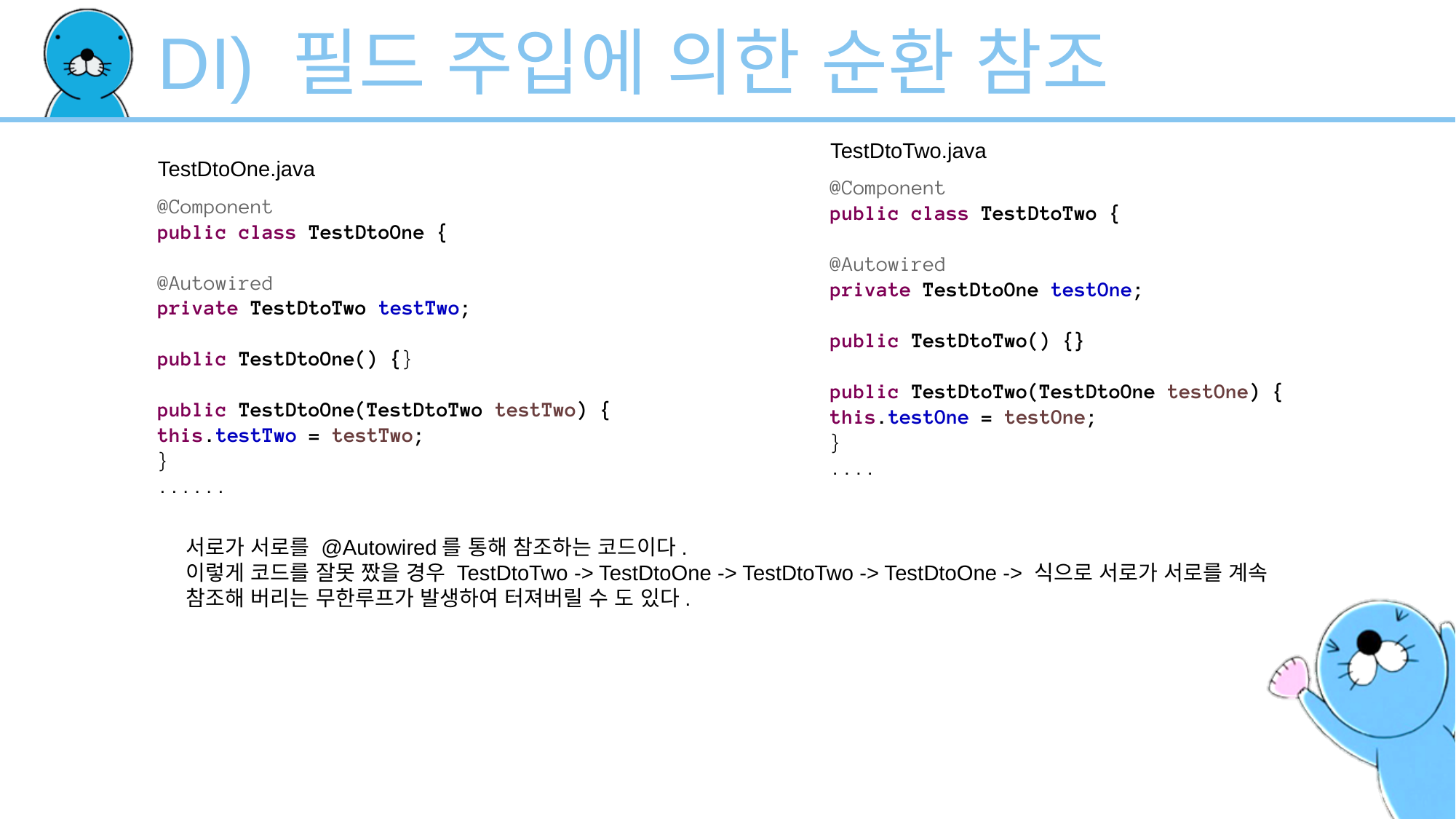

DI) 필드 주입에 의한 순환 참조
TestDtoTwo.java
TestDtoOne.java
@Component
public class TestDtoTwo {

@Autowired
private TestDtoOne testOne;

public TestDtoTwo() {}

public TestDtoTwo(TestDtoOne testOne) {
this.testOne = testOne;
}
....
@Component
public class TestDtoOne {

@Autowired
private TestDtoTwo testTwo;

public TestDtoOne() {}

public TestDtoOne(TestDtoTwo testTwo) {
this.testTwo = testTwo;
}
......
서로가 서로를 @Autowired를 통해 참조하는 코드이다.
이렇게 코드를 잘못 짰을 경우 TestDtoTwo -> TestDtoOne -> TestDtoTwo -> TestDtoOne -> 식으로 서로가 서로를 계속
참조해 버리는 무한루프가 발생하여 터져버릴 수 도 있다.